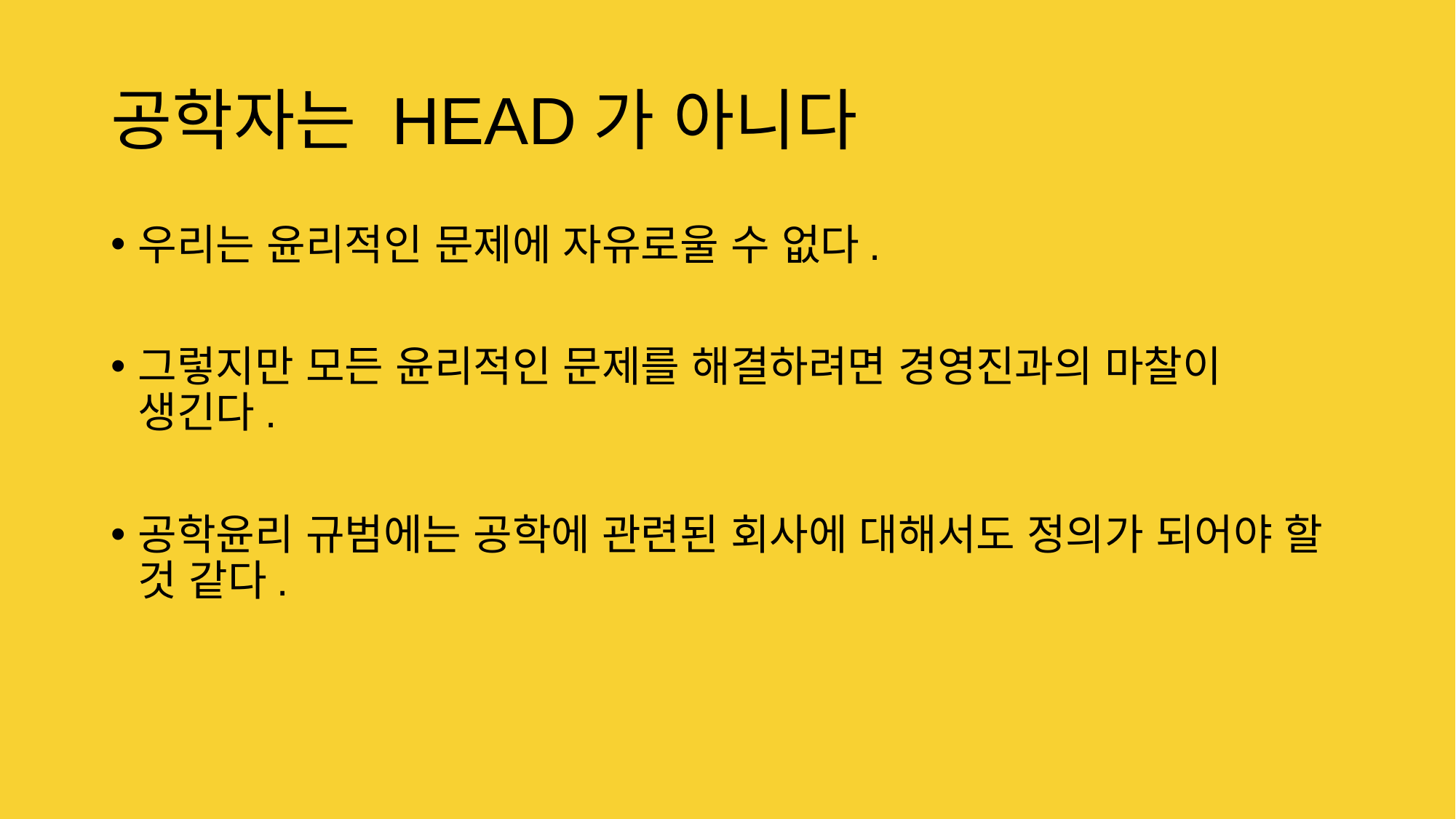

# 공학자는 HEAD가 아니다
우리는 윤리적인 문제에 자유로울 수 없다.

그렇지만 모든 윤리적인 문제를 해결하려면 경영진과의 마찰이 생긴다.

공학윤리 규범에는 공학에 관련된 회사에 대해서도 정의가 되어야 할 것 같다.